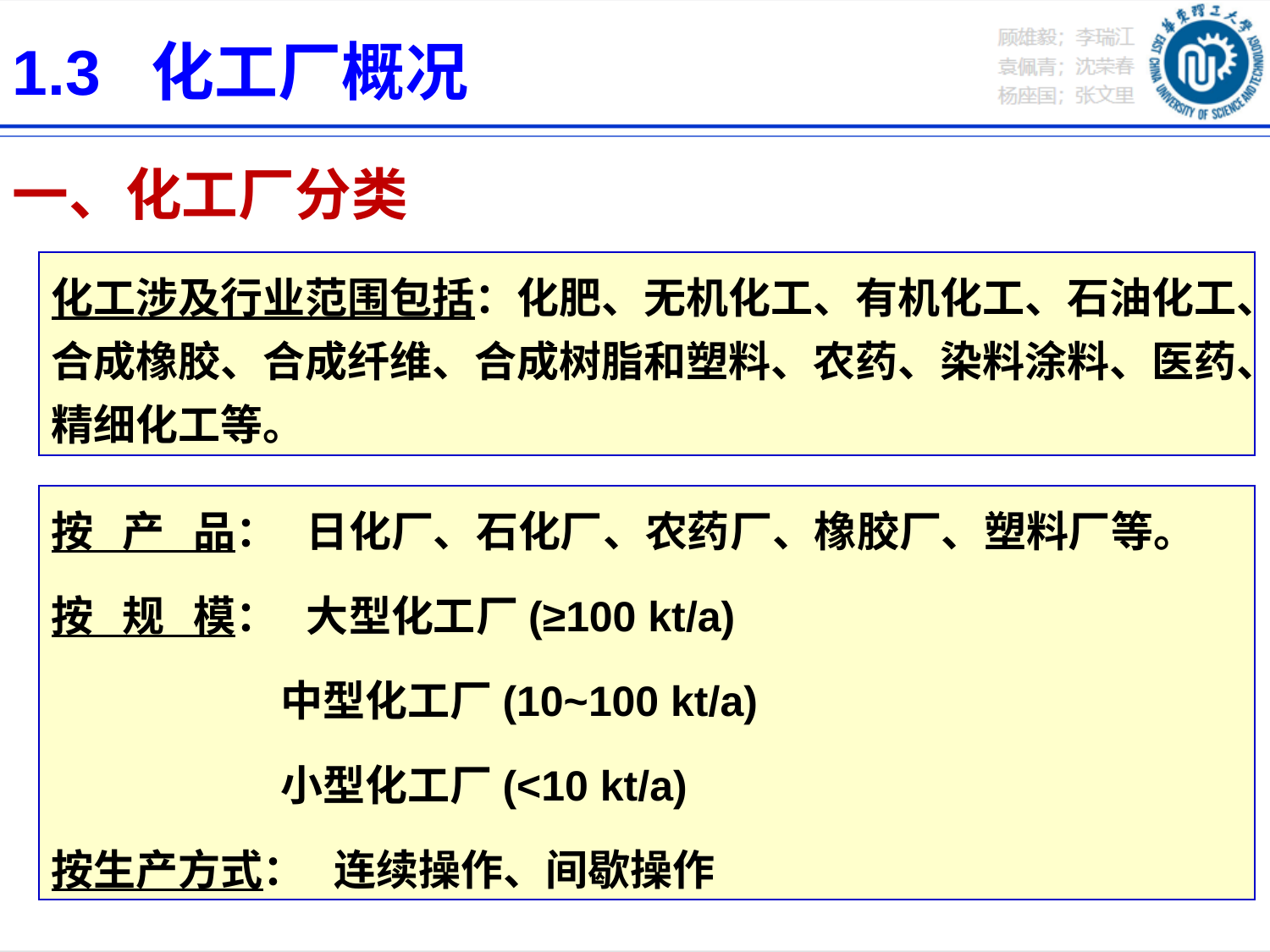

1.3  化工厂概况
一、化工厂分类
化工涉及行业范围包括：化肥、无机化工、有机化工、石油化工、合成橡胶、合成纤维、合成树脂和塑料、农药、染料涂料、医药、精细化工等。
按   产   品：   日化厂、石化厂、农药厂、橡胶厂、塑料厂等。
按   规   模：   大型化工厂(≥100 kt/a)
                       中型化工厂(10~100 kt/a)
                       小型化工厂(<10 kt/a)
按生产方式：   连续操作、间歇操作